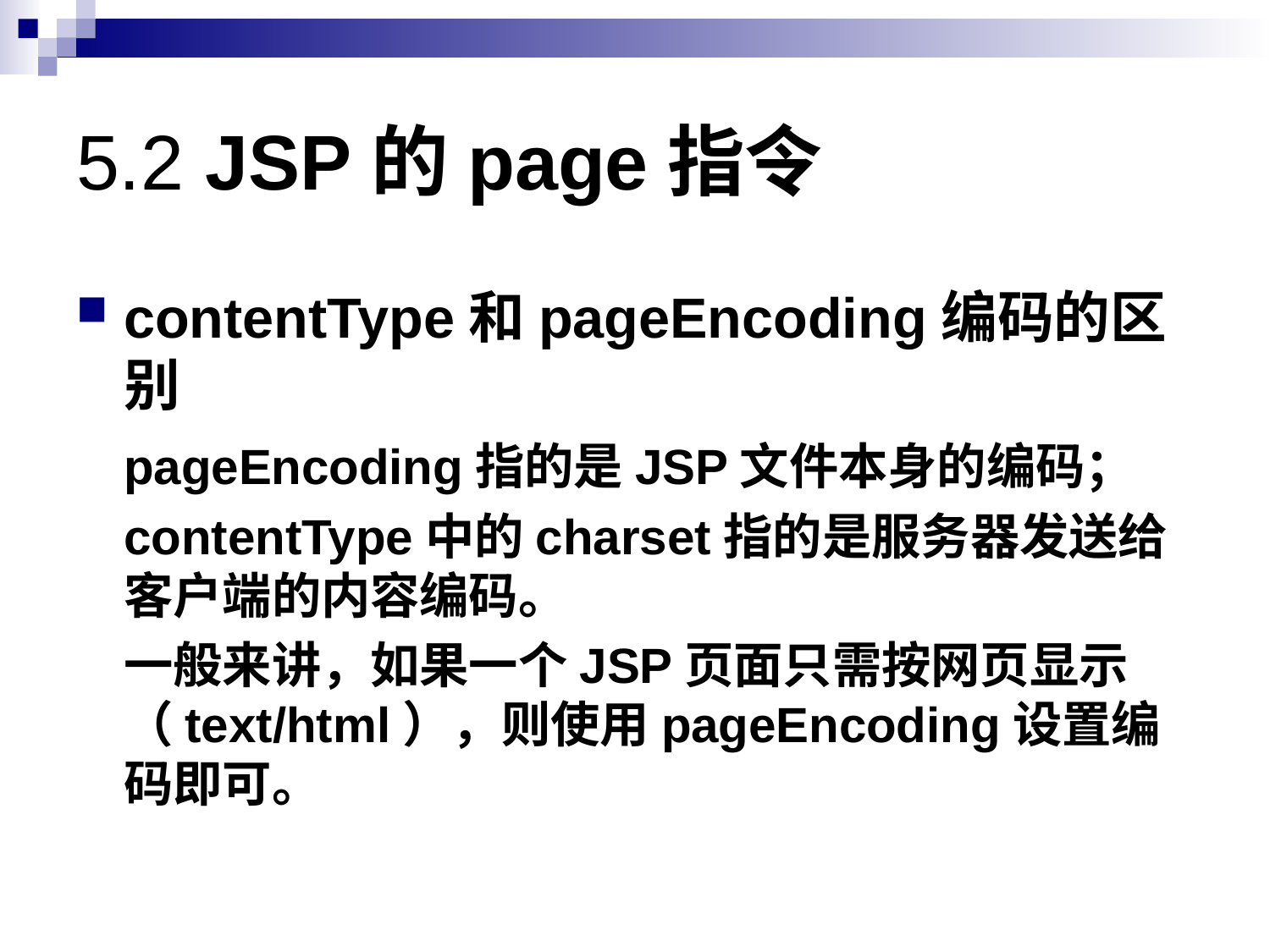

# 5.2 JSP的page指令
contentType和pageEncoding编码的区别
	pageEncoding指的是JSP文件本身的编码；
	contentType中的charset指的是服务器发送给客户端的内容编码。
	一般来讲，如果一个JSP页面只需按网页显示（text/html），则使用pageEncoding设置编码即可。
26